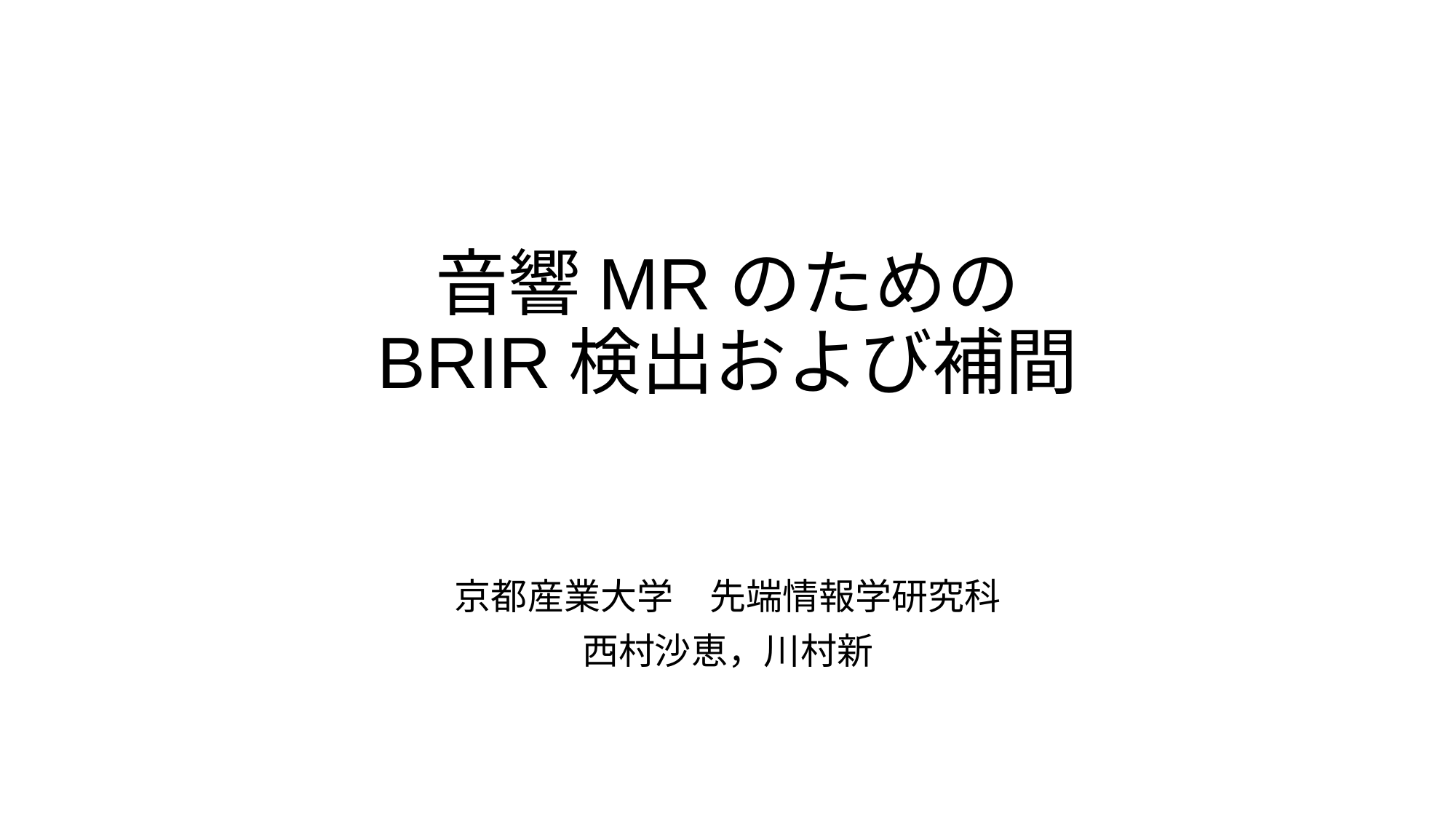

# 音響MRのための BRIR検出および補間
京都産業大学　先端情報学研究科
西村沙恵，川村新